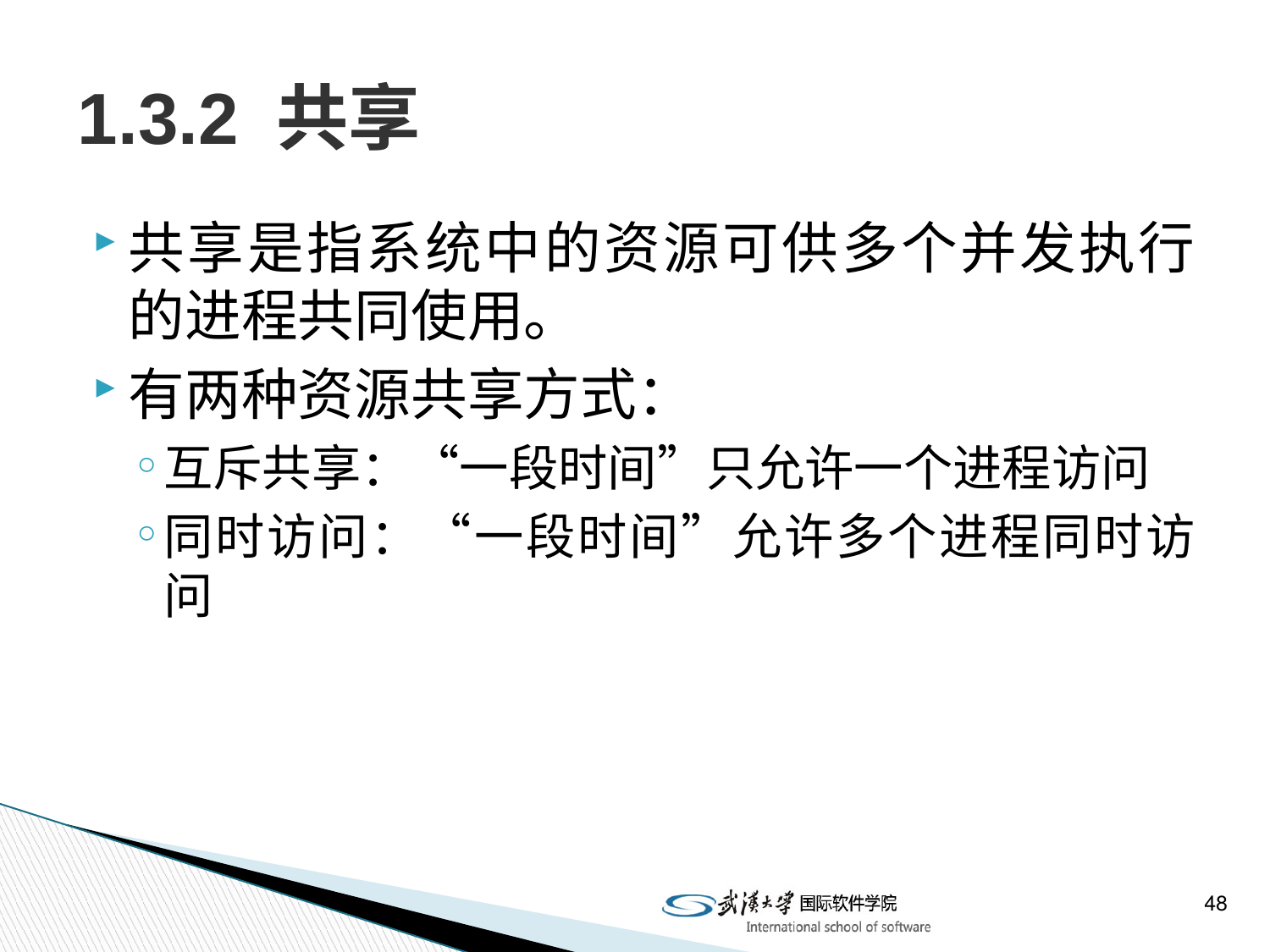

# 1.3.2 共享
共享是指系统中的资源可供多个并发执行的进程共同使用。
有两种资源共享方式：
互斥共享：“一段时间”只允许一个进程访问
同时访问：“一段时间”允许多个进程同时访问